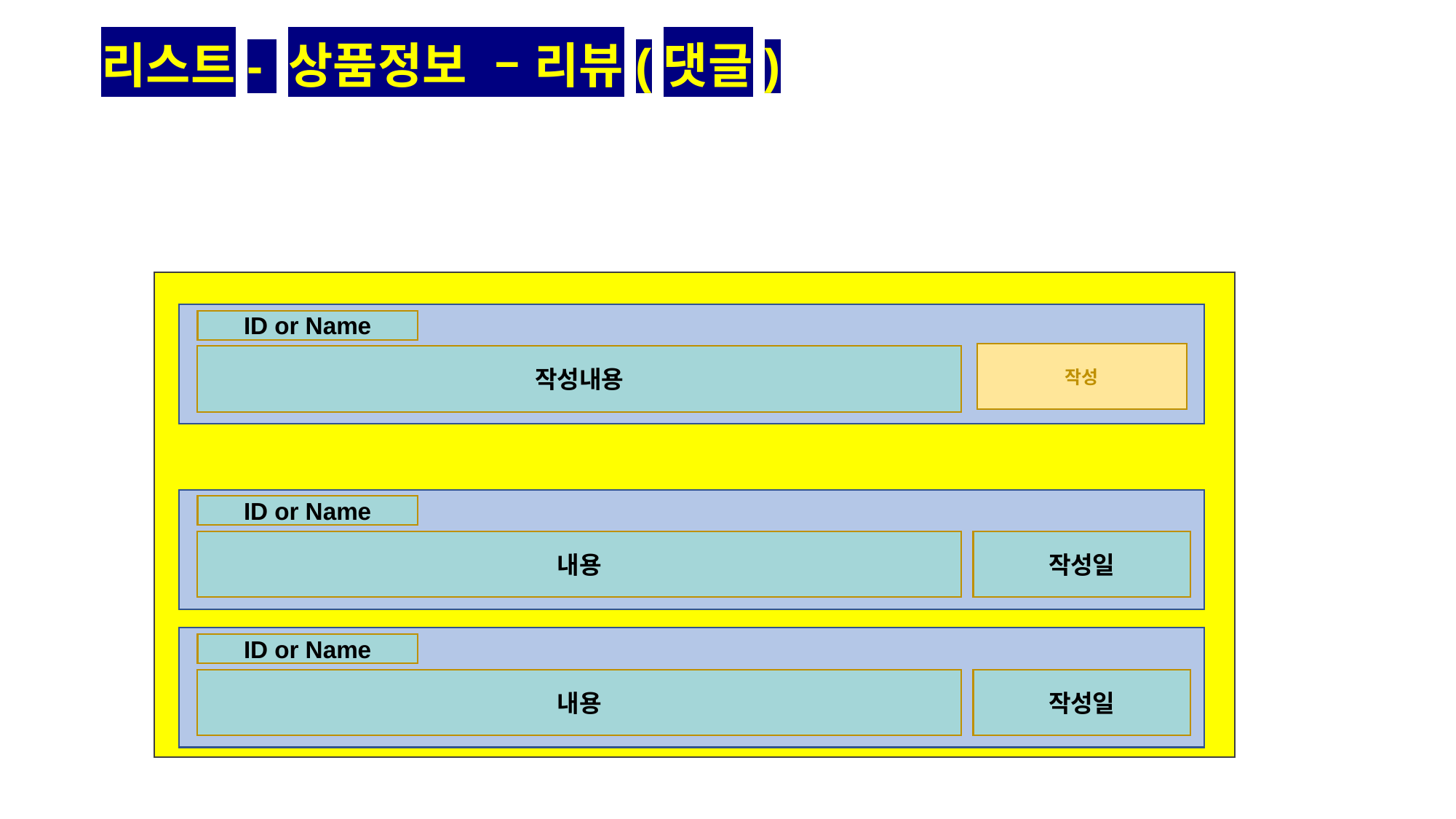

리스트- 상품정보  – 리뷰(댓글)

ID or Name
작성
작성내용

ID or Name
작성일
내용

ID or Name
작성일
내용